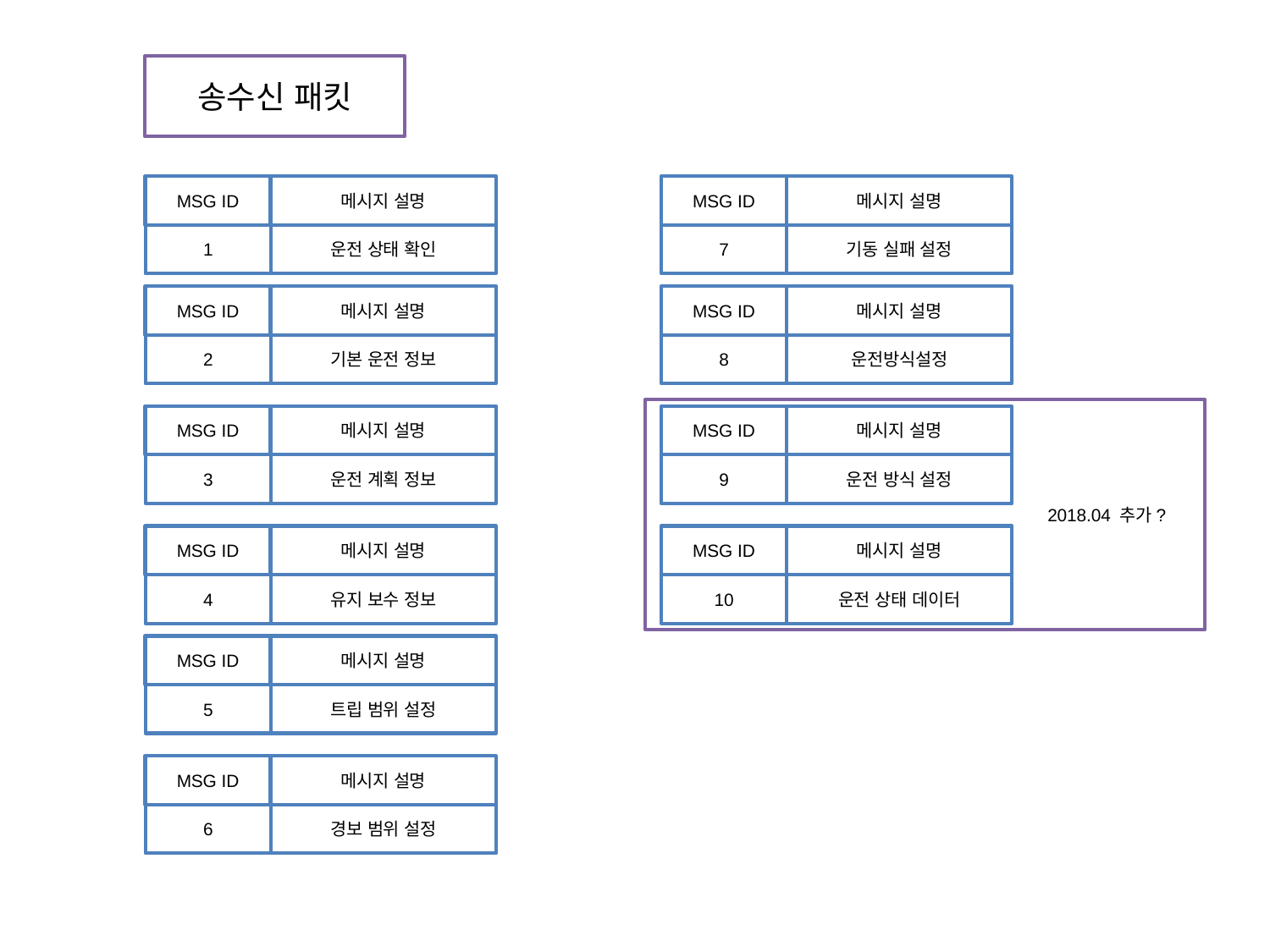

송수신 패킷
MSG ID
메시지 설명
1
운전 상태 확인
MSG ID
메시지 설명
7
기동 실패 설정
MSG ID
메시지 설명
2
기본 운전 정보
MSG ID
메시지 설명
8
운전방식설정

MSG ID
메시지 설명
3
운전 계획 정보
MSG ID
메시지 설명
9
운전 방식 설정
2018.04 추가?
MSG ID
메시지 설명
4
유지 보수 정보
MSG ID
메시지 설명
10
운전 상태 데이터
MSG ID
메시지 설명
5
트립 범위 설정
MSG ID
메시지 설명
6
경보 범위 설정